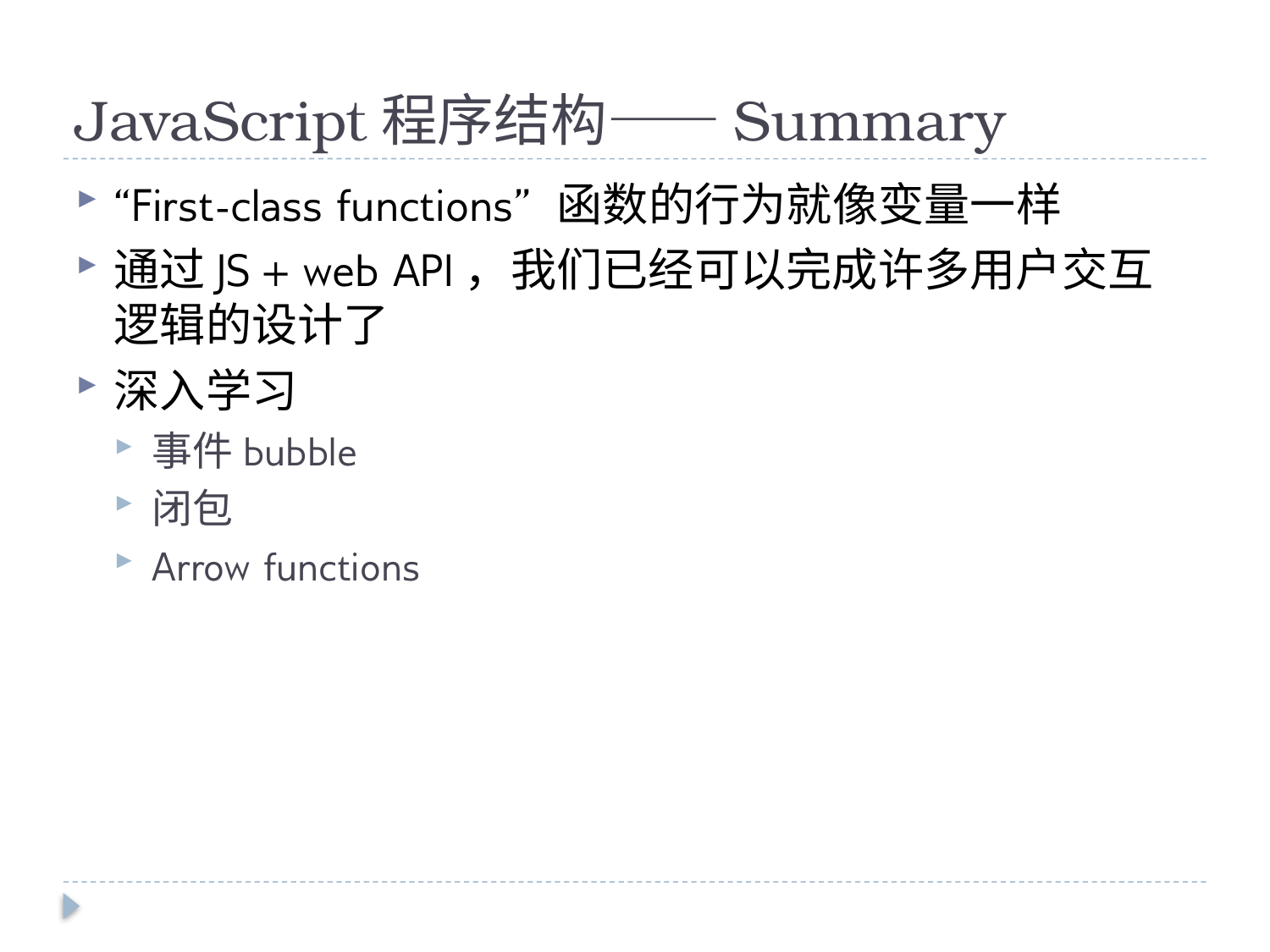

# JavaScript程序结构——Summary
“First-class functions” 函数的行为就像变量一样
通过JS + web API，我们已经可以完成许多用户交互逻辑的设计了
深入学习
事件bubble
闭包
Arrow functions